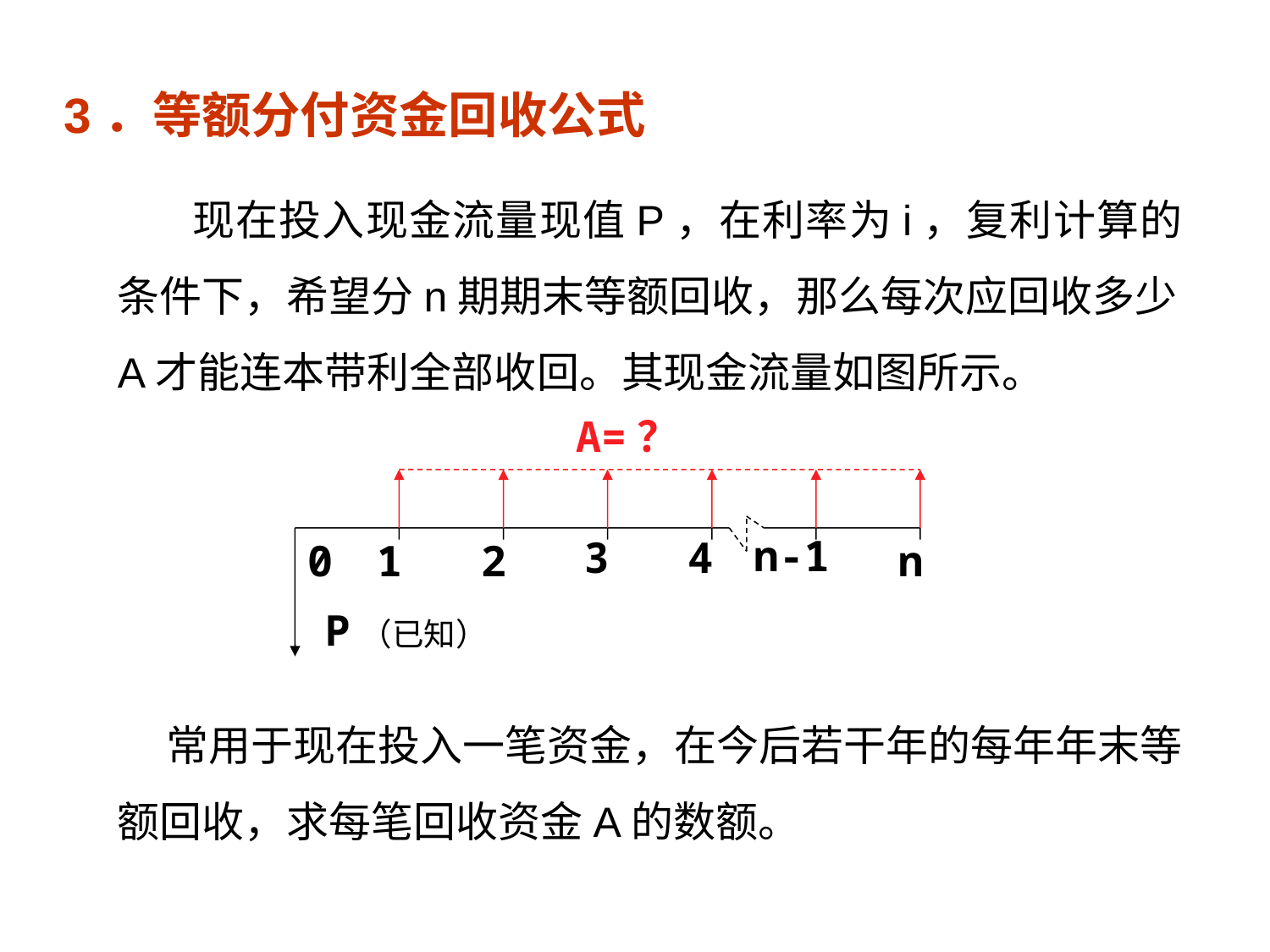

3．等额分付资金回收公式
      现在投入现金流量现值P，在利率为i，复利计算的条件下，希望分n期期末等额回收，那么每次应回收多少A才能连本带利全部收回。其现金流量如图所示。
A=？

n-1
3
4

0

1

2

n

P（已知）
    常用于现在投入一笔资金，在今后若干年的每年年末等额回收，求每笔回收资金A的数额。